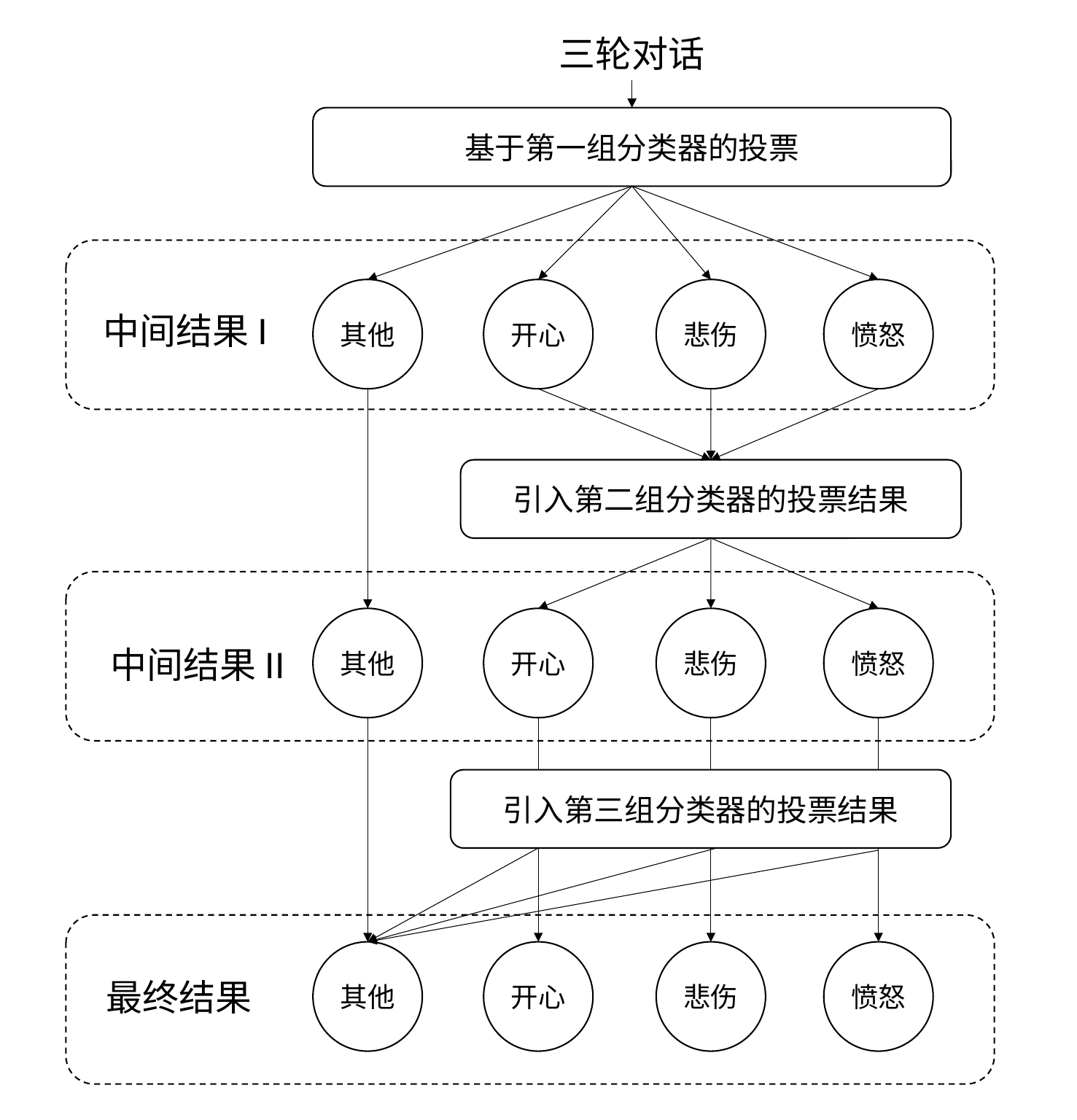

三轮对话
基于第一组分类器的投票

其他
开心
悲伤
愤怒
中间结果I
引入第二组分类器的投票结果

其他
开心
悲伤
愤怒
中间结果II
引入第三组分类器的投票结果

其他
开心
悲伤
愤怒
最终结果